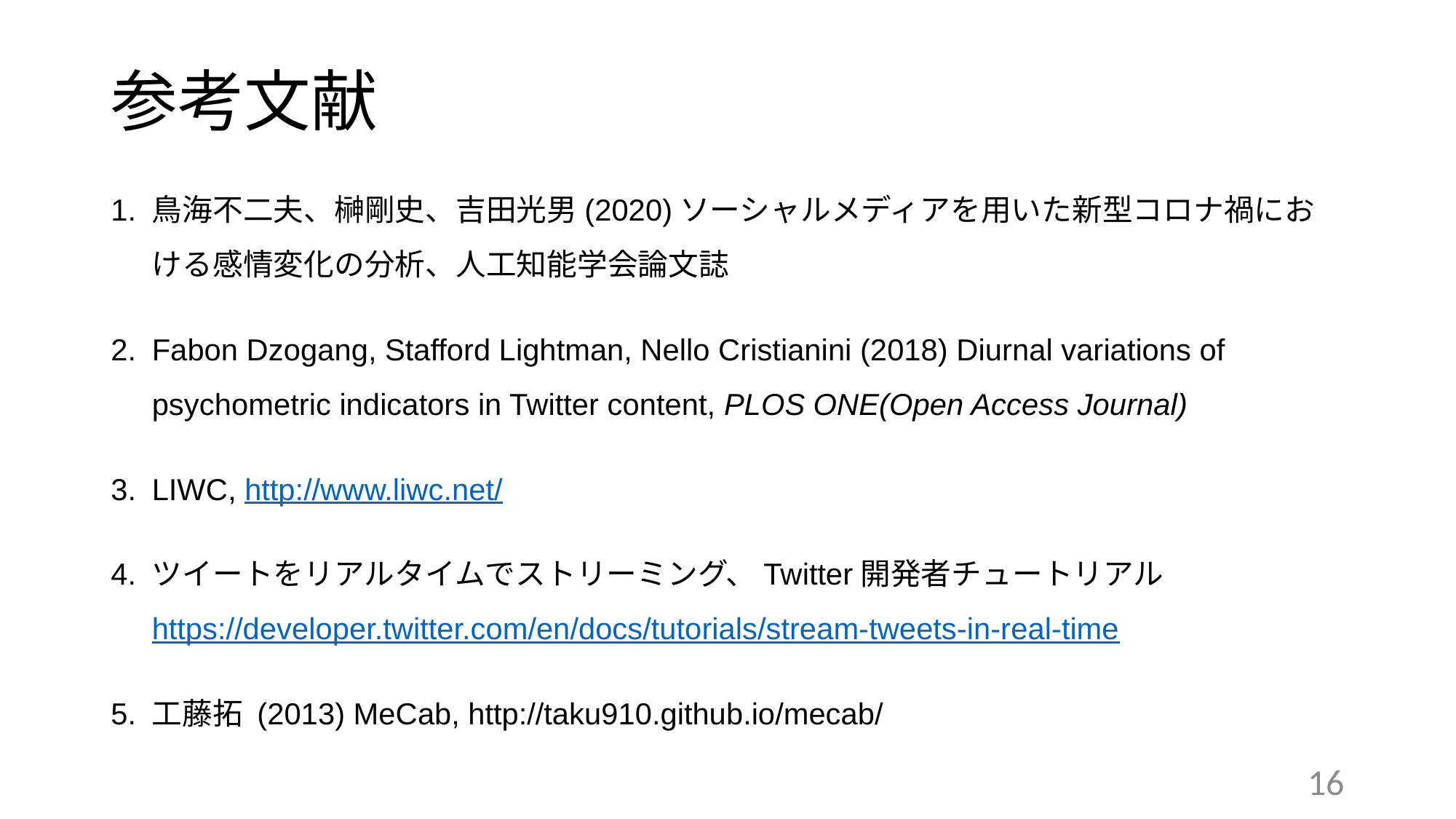

# 参考文献
鳥海不二夫、榊剛史、吉田光男(2020)ソーシャルメディアを用いた新型コロナ禍における感情変化の分析、人工知能学会論文誌
Fabon Dzogang, Stafford Lightman, Nello Cristianini (2018) Diurnal variations of psychometric indicators in Twitter content, PLOS ONE(Open Access Journal)
LIWC, http://www.liwc.net/
ツイートをリアルタイムでストリーミング、Twitter開発者チュートリアル https://developer.twitter.com/en/docs/tutorials/stream-tweets-in-real-time
工藤拓 (2013) MeCab, http://taku910.github.io/mecab/

16